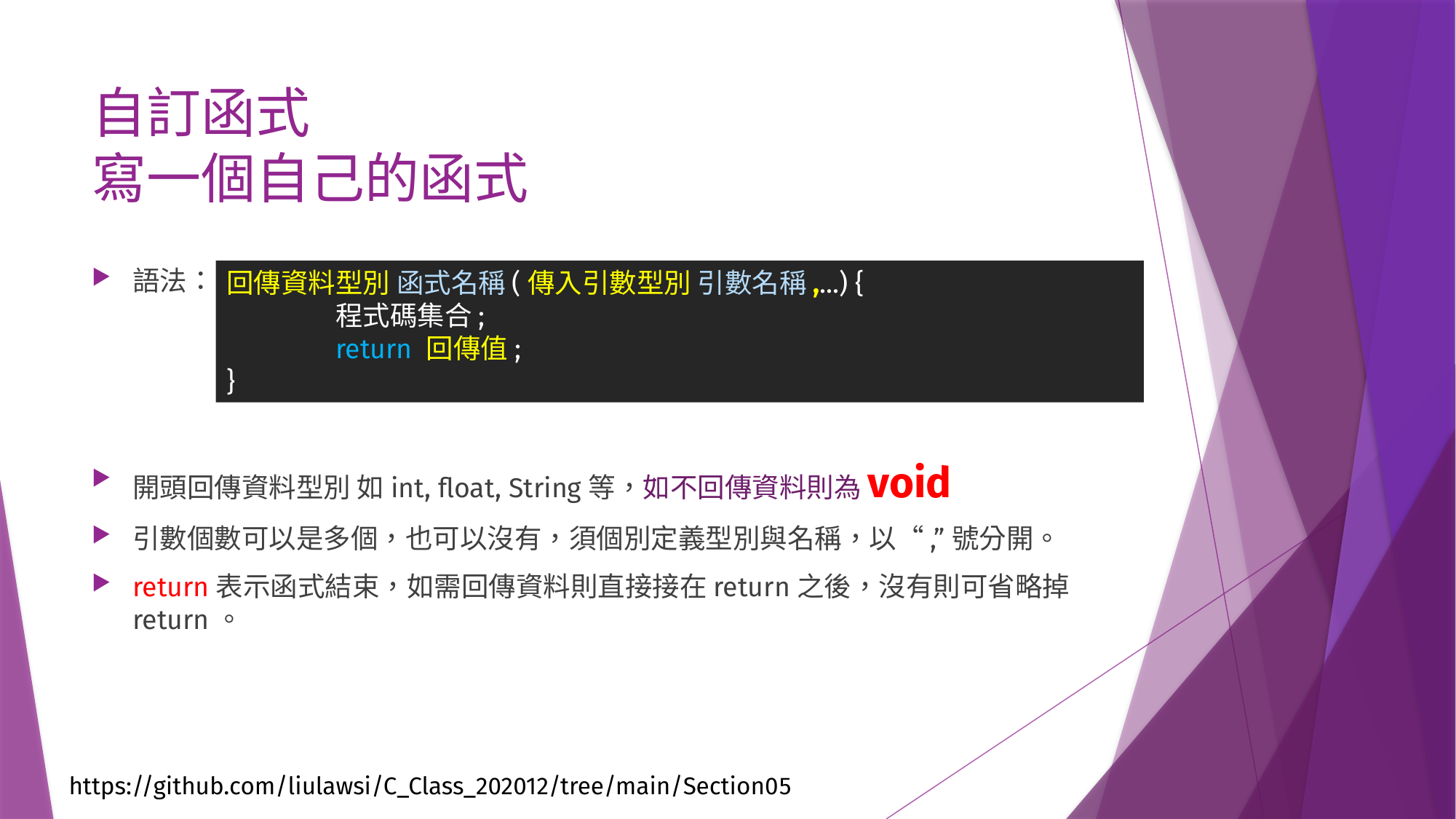

# 自訂函式 寫一個自己的函式
語法：

開頭回傳資料型別 如int, float, String等，如不回傳資料則為void
引數個數可以是多個，也可以沒有，須個別定義型別與名稱，以“,”號分開。
return表示函式結束，如需回傳資料則直接接在return之後，沒有則可省略掉return。
回傳資料型別 函式名稱(傳入引數型別 引數名稱,...) {
	程式碼集合;
	return 回傳值;
}